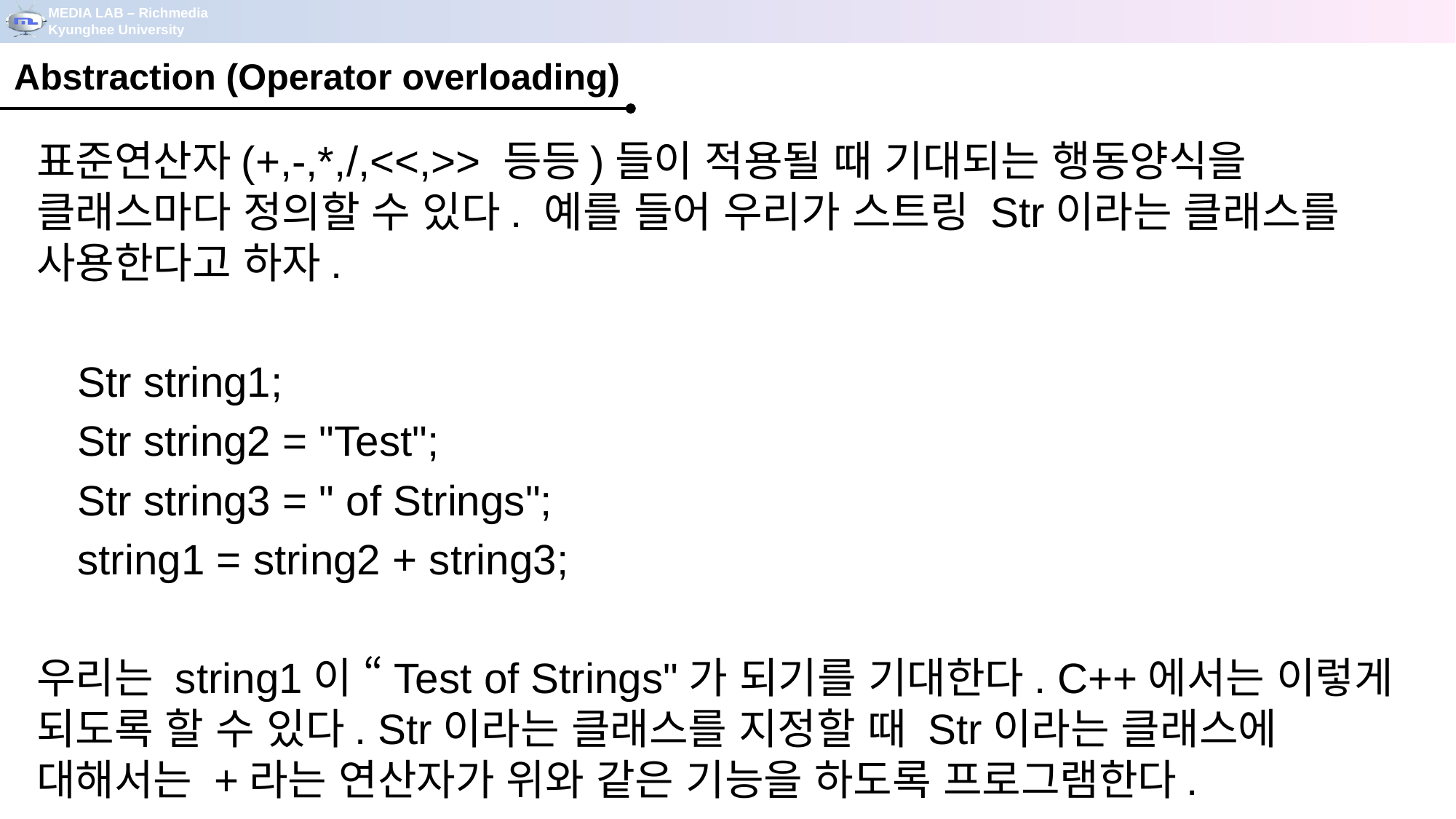

Abstraction (Operator overloading)
표준연산자(+,-,*,/,<<,>> 등등)들이 적용될 때 기대되는 행동양식을 클래스마다 정의할 수 있다. 예를 들어 우리가 스트링 Str이라는 클래스를 사용한다고 하자.

	Str string1;
	Str string2 = "Test";
	Str string3 = " of Strings";
	string1 = string2 + string3;

우리는 string1이 “Test of Strings"가 되기를 기대한다. C++에서는 이렇게 되도록 할 수 있다. Str이라는 클래스를 지정할 때 Str이라는 클래스에 대해서는 +라는 연산자가 위와 같은 기능을 하도록 프로그램한다.